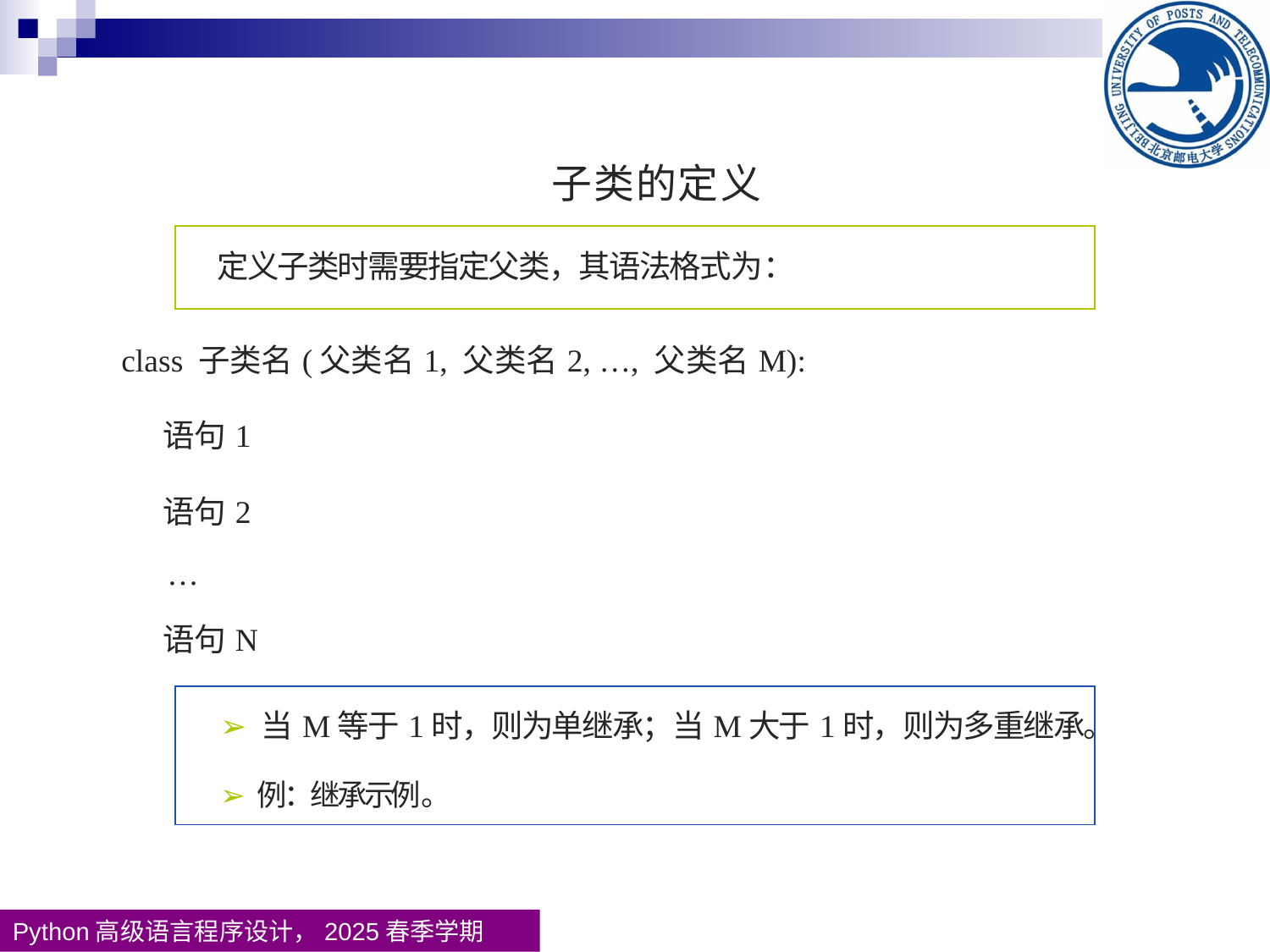

| 子类的定义 class 子类名(父类名1, 父类名2, …, 父类名M): 语句1 语句2 … 语句N |
| --- |
| 定义子类时需要指定父类，其语法格式为： |
| --- |
| ➢ 当M等于1时，则为单继承；当M大于1时，则为多重继承。 ➢ 例：继承示例。 |
| --- |